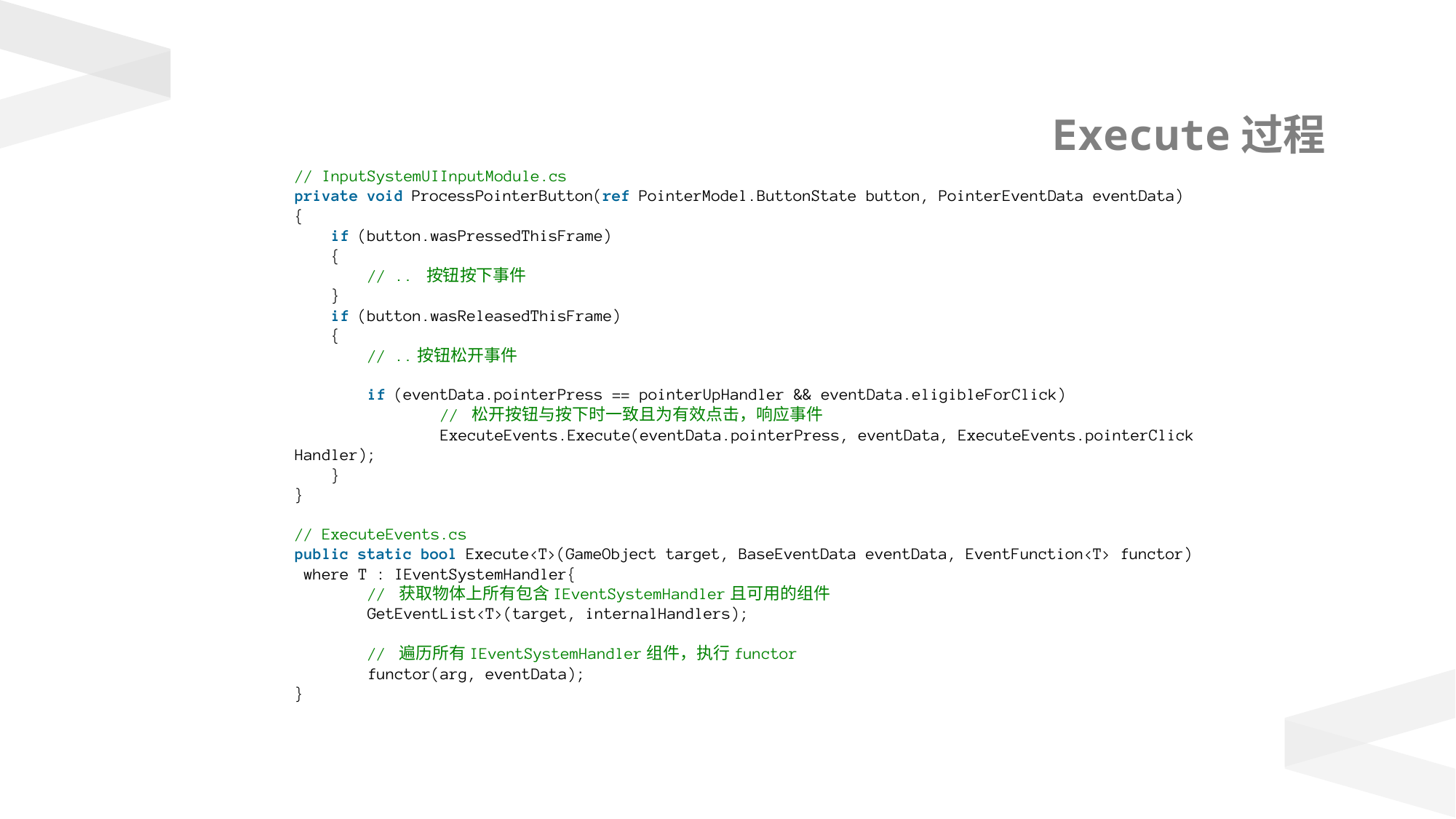

Execute过程
// InputSystemUIInputModule.cs
private void ProcessPointerButton(ref PointerModel.ButtonState button, PointerEventData eventData)
{
    if (button.wasPressedThisFrame)
    {
        // .. 按钮按下事件
    }
    if (button.wasReleasedThisFrame)
    {
        // ..按钮松开事件

        if (eventData.pointerPress == pointerUpHandler && eventData.eligibleForClick)
                // 松开按钮与按下时一致且为有效点击，响应事件
                ExecuteEvents.Execute(eventData.pointerPress, eventData, ExecuteEvents.pointerClickHandler);
    }
}

// ExecuteEvents.cs
public static bool Execute<T>(GameObject target, BaseEventData eventData, EventFunction<T> functor) where T : IEventSystemHandler{
        // 获取物体上所有包含IEventSystemHandler且可用的组件
        GetEventList<T>(target, internalHandlers);

        // 遍历所有IEventSystemHandler组件，执行functor
        functor(arg, eventData);
}